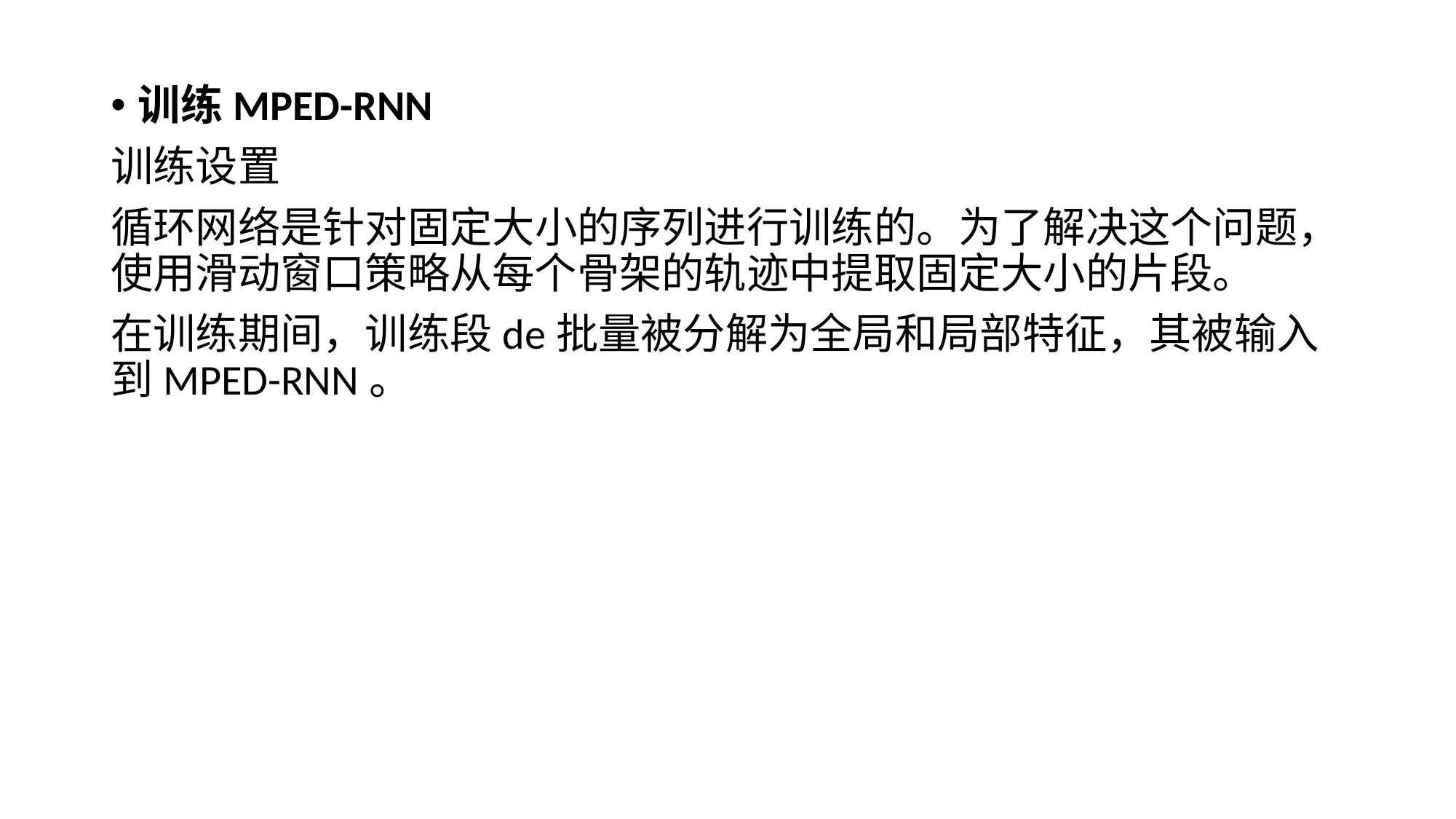

训练MPED-RNN
训练设置
循环网络是针对固定大小的序列进行训练的。为了解决这个问题，使用滑动窗口策略从每个骨架的轨迹中提取固定大小的片段。
在训练期间，训练段de批量被分解为全局和局部特征，其被输入到MPED-RNN。